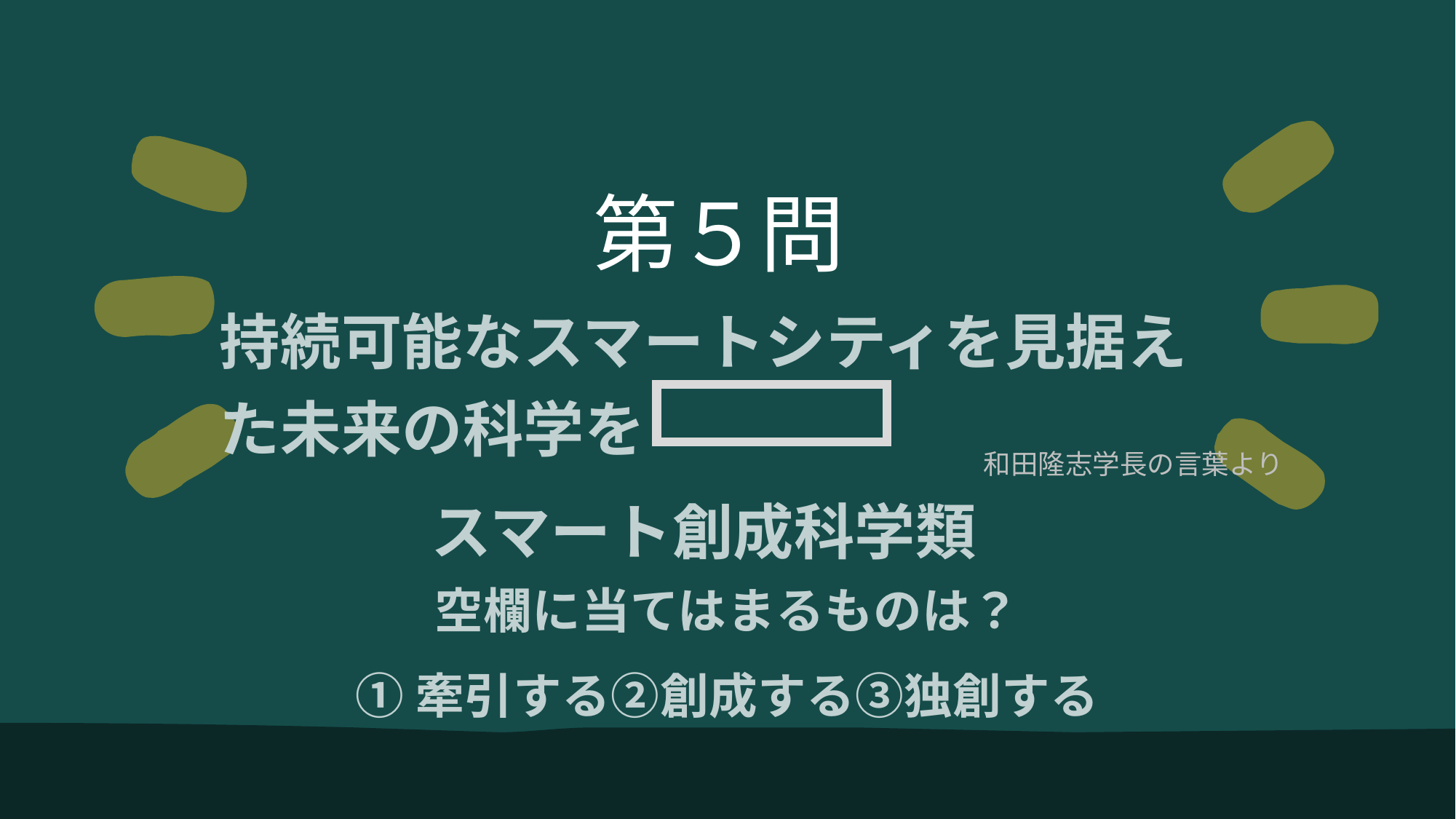

# 第５問

持続可能なスマートシティを見据えた未来の科学を
スマート創成科学類

和田隆志学長の言葉より
空欄に当てはまるものは？
①牽引する②創成する③独創する